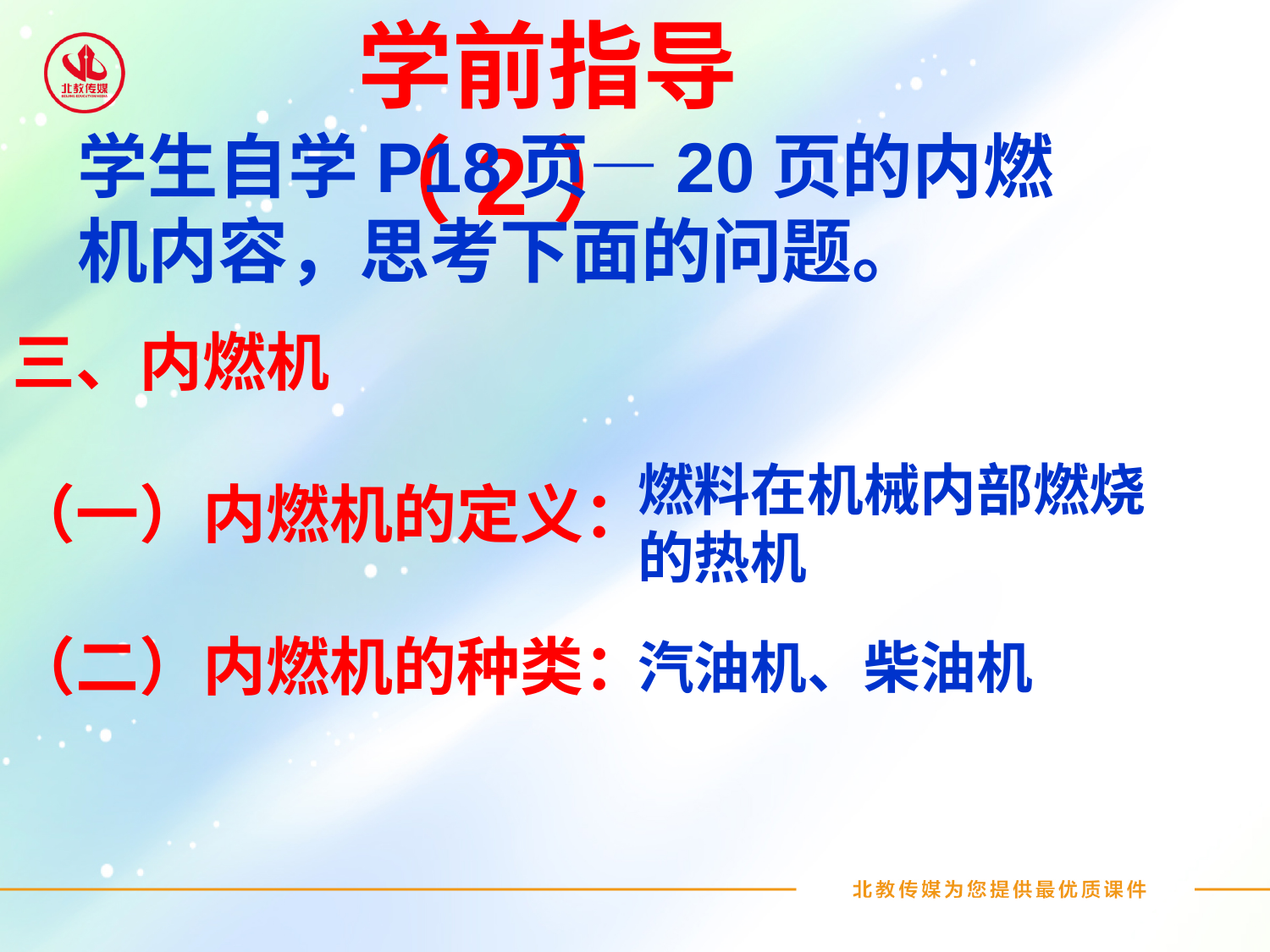

学前指导（2）
学生自学P18页—20页的内燃机内容，思考下面的问题。
三、内燃机

（一）内燃机的定义：

（二）内燃机的种类：
燃料在机械内部燃烧的热机
汽油机、柴油机